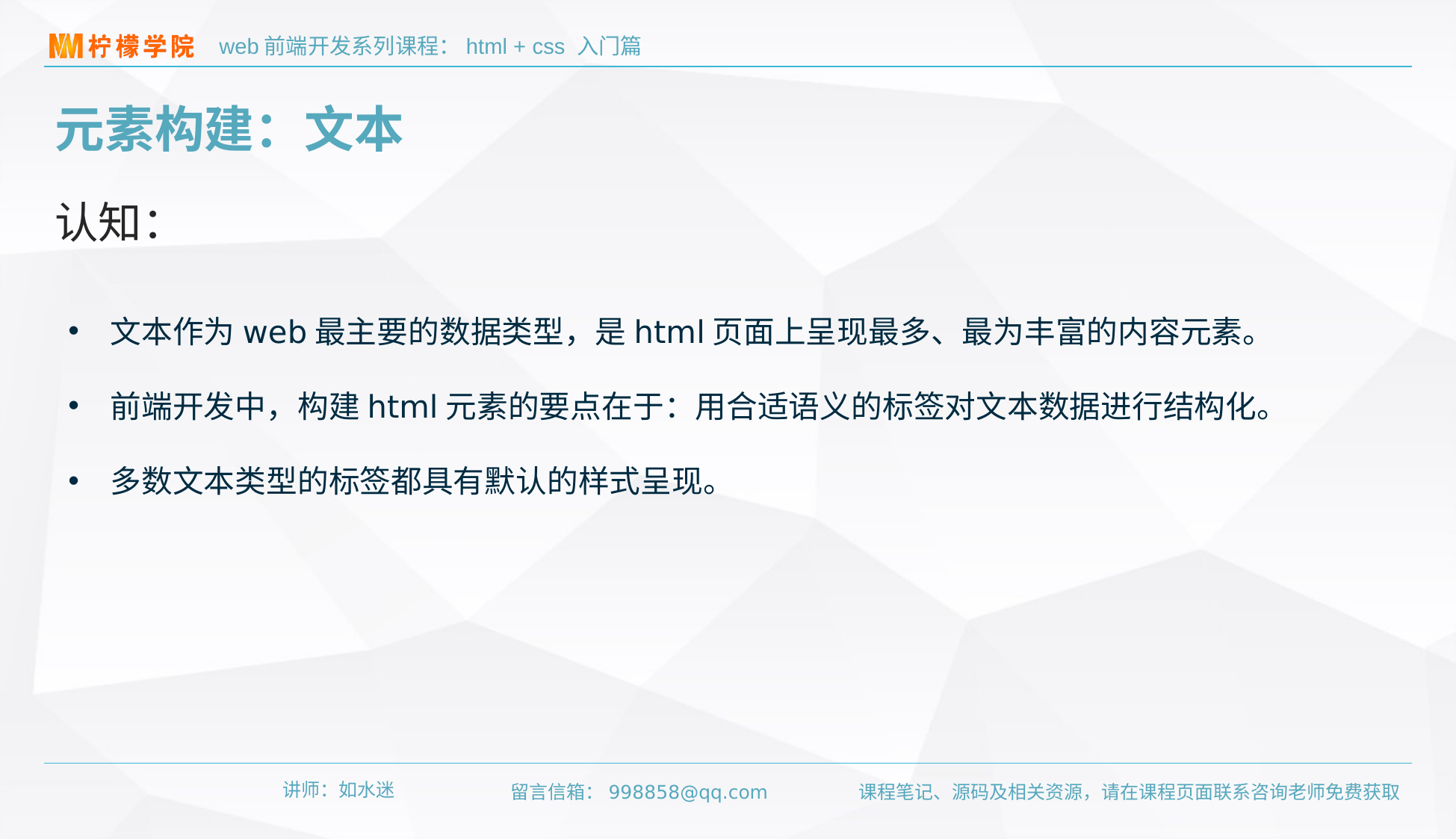

元素构建：文本
认知：
文本作为web最主要的数据类型，是html页面上呈现最多、最为丰富的内容元素。
前端开发中，构建html元素的要点在于：用合适语义的标签对文本数据进行结构化。
多数文本类型的标签都具有默认的样式呈现。